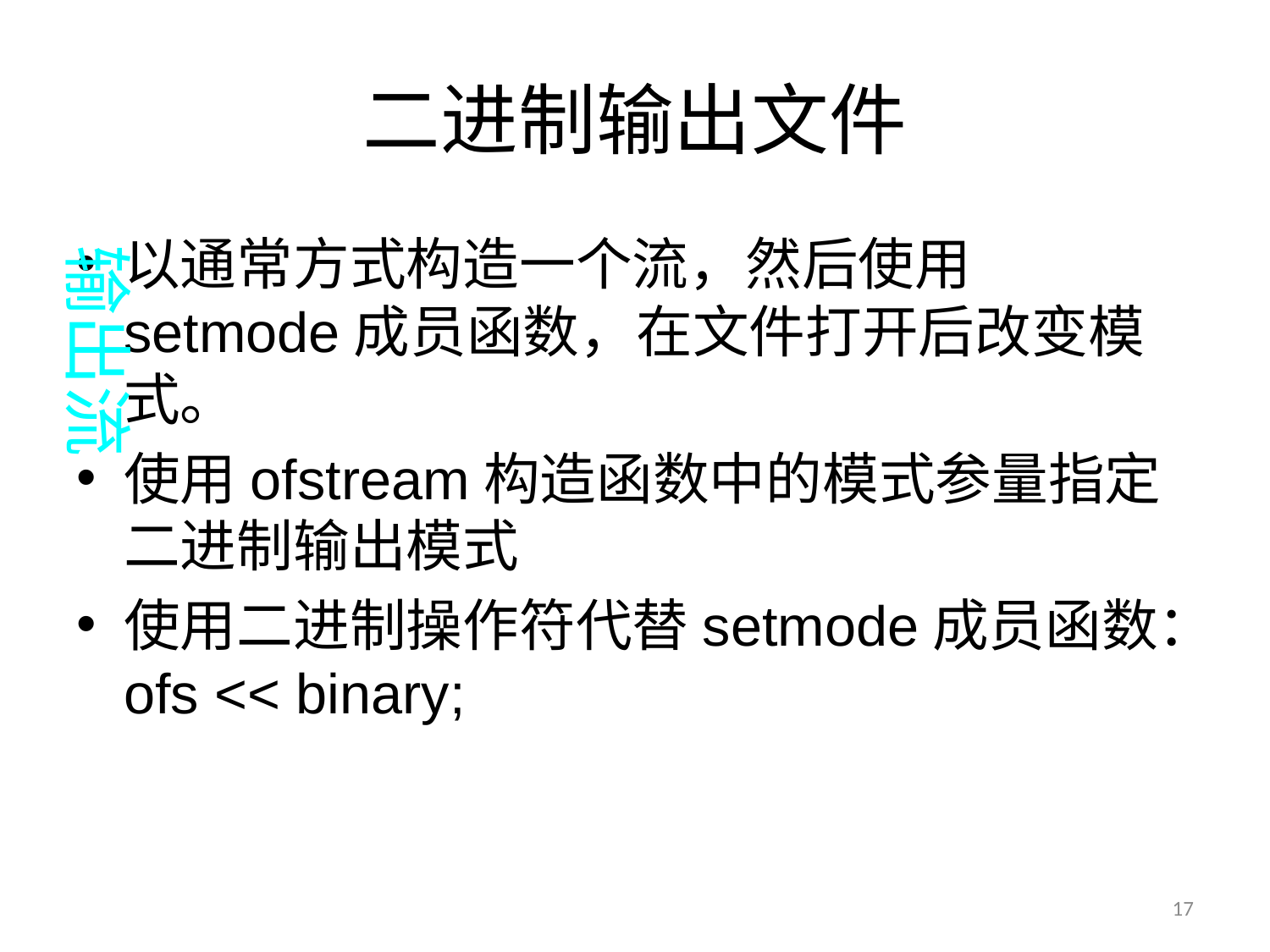

# 二进制输出文件
以通常方式构造一个流，然后使用setmode成员函数，在文件打开后改变模式。
使用ofstream构造函数中的模式参量指定二进制输出模式
使用二进制操作符代替setmode成员函数：ofs << binary;
输出流
17